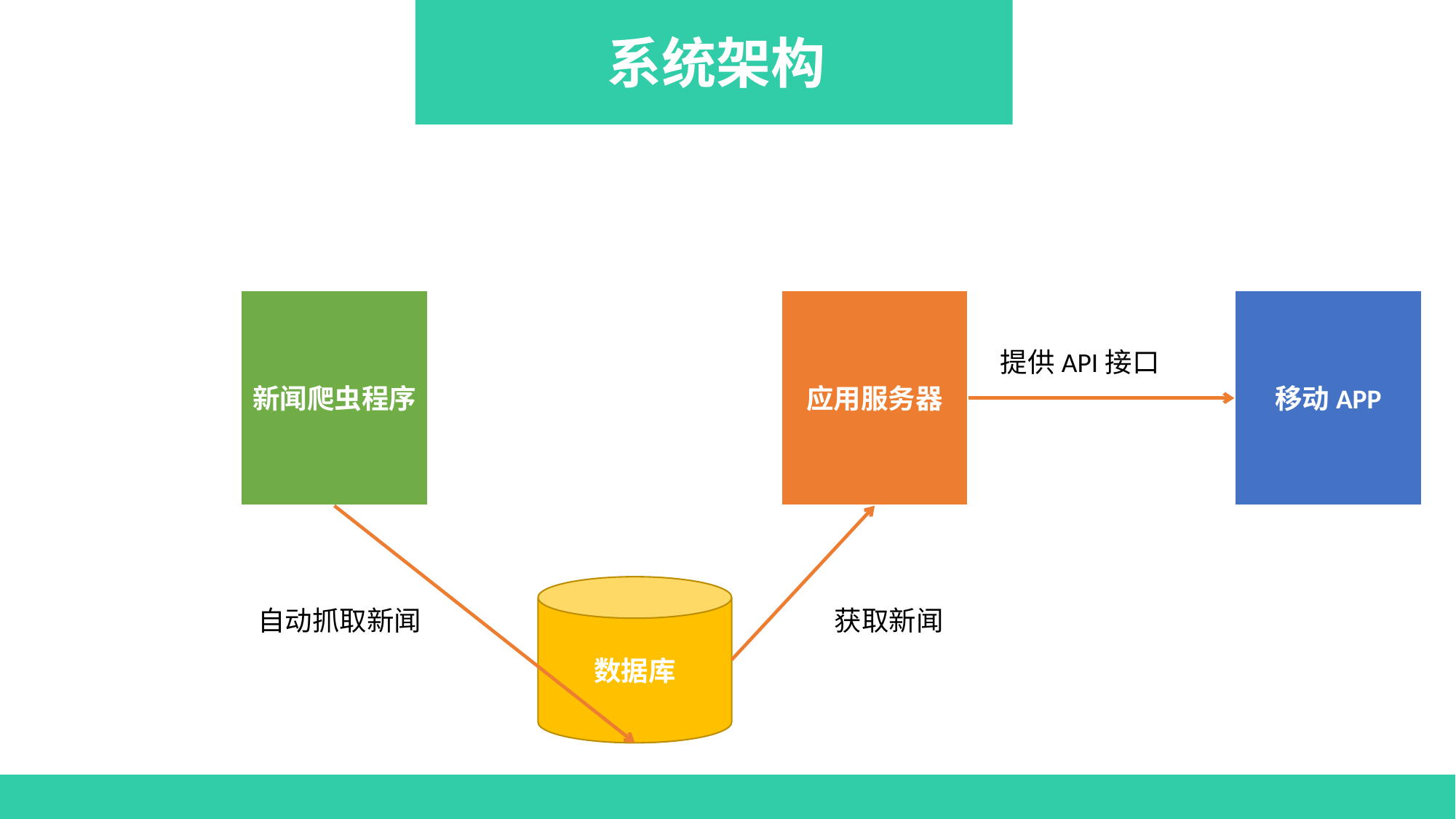

系统架构
新闻爬虫程序
应用服务器
移动APP
提供API接口
数据库
自动抓取新闻
获取新闻